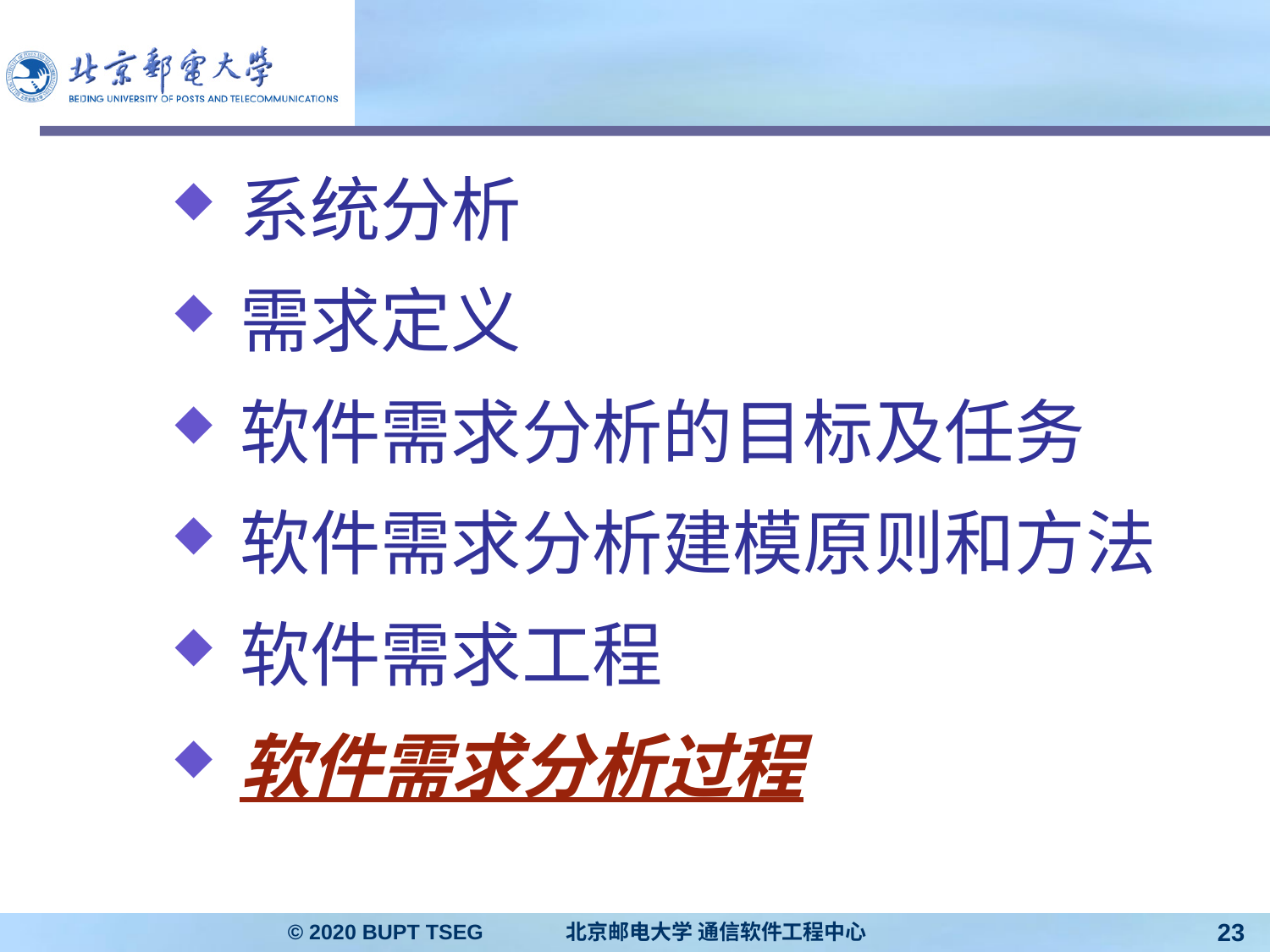

系统分析
需求定义
软件需求分析的目标及任务
软件需求分析建模原则和方法
软件需求工程
软件需求分析过程
© 2020 BUPT TSEG             北京邮电大学 通信软件工程中心